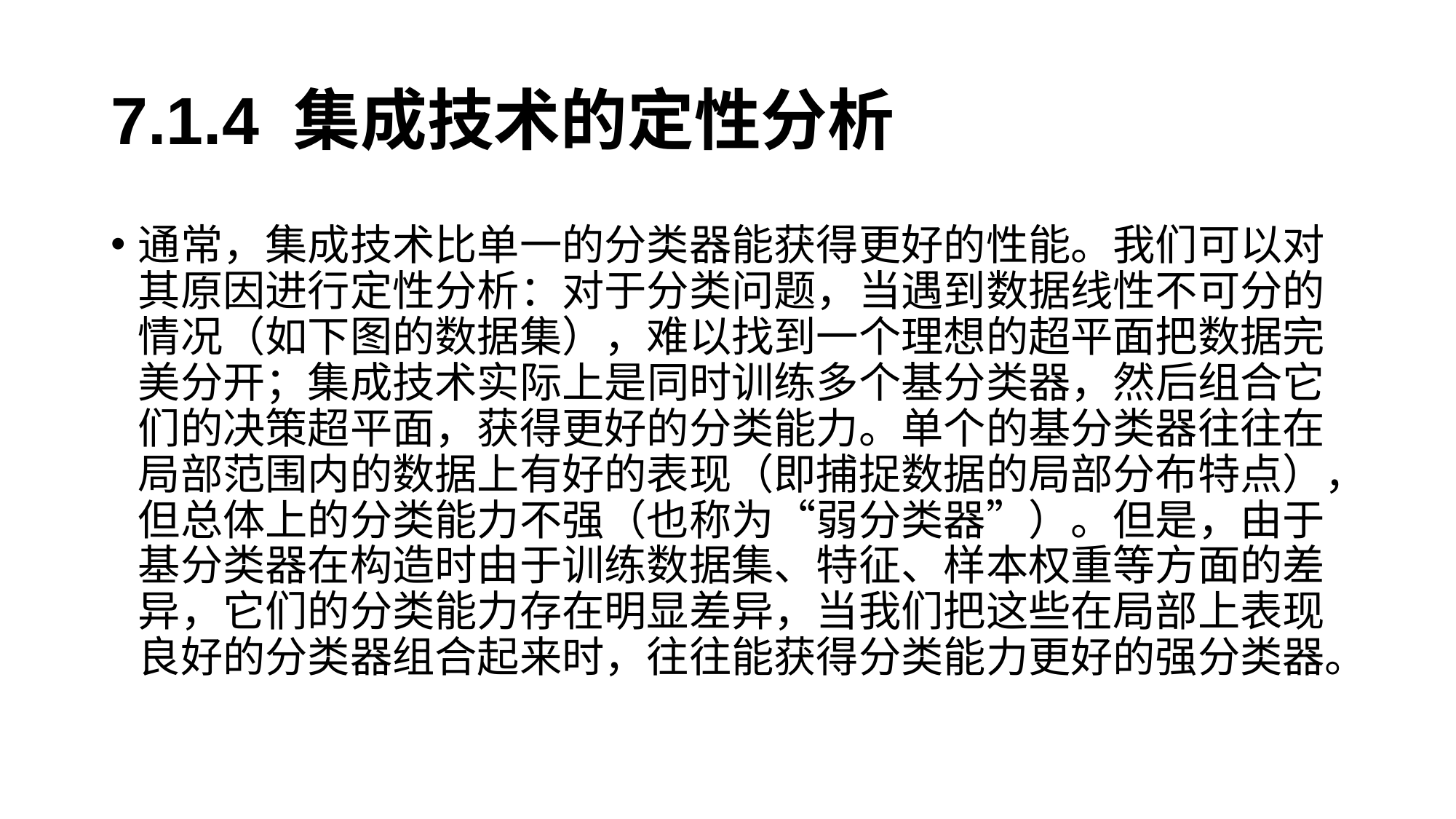

# 7.1.4 集成技术的定性分析
通常，集成技术比单一的分类器能获得更好的性能。我们可以对其原因进行定性分析：对于分类问题，当遇到数据线性不可分的情况（如下图的数据集），难以找到一个理想的超平面把数据完美分开；集成技术实际上是同时训练多个基分类器，然后组合它们的决策超平面，获得更好的分类能力。单个的基分类器往往在局部范围内的数据上有好的表现（即捕捉数据的局部分布特点），但总体上的分类能力不强（也称为“弱分类器”）。但是，由于基分类器在构造时由于训练数据集、特征、样本权重等方面的差异，它们的分类能力存在明显差异，当我们把这些在局部上表现良好的分类器组合起来时，往往能获得分类能力更好的强分类器。